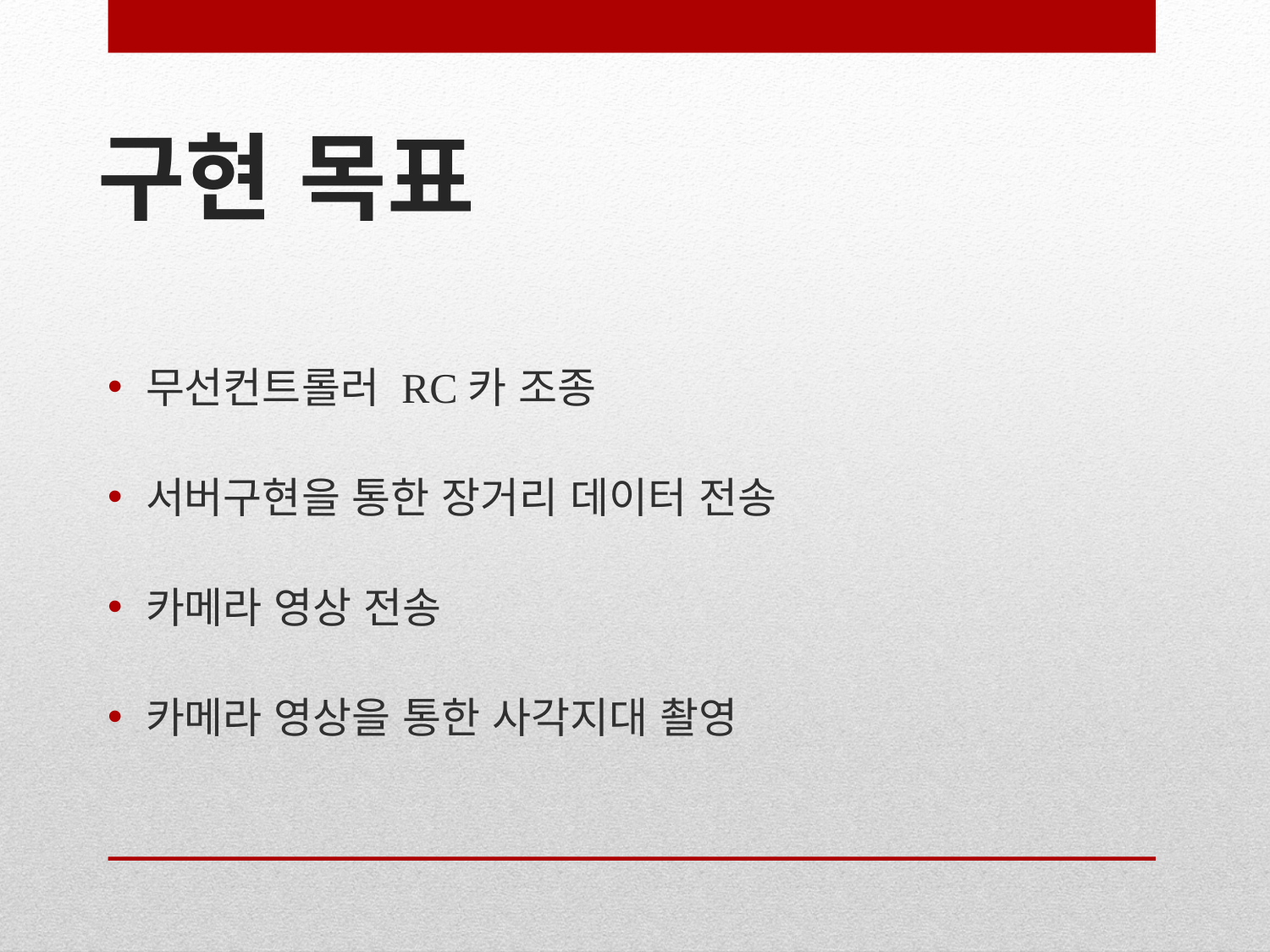

# 구현 목표
무선컨트롤러 RC카 조종
서버구현을 통한 장거리 데이터 전송
카메라 영상 전송
카메라 영상을 통한 사각지대 촬영